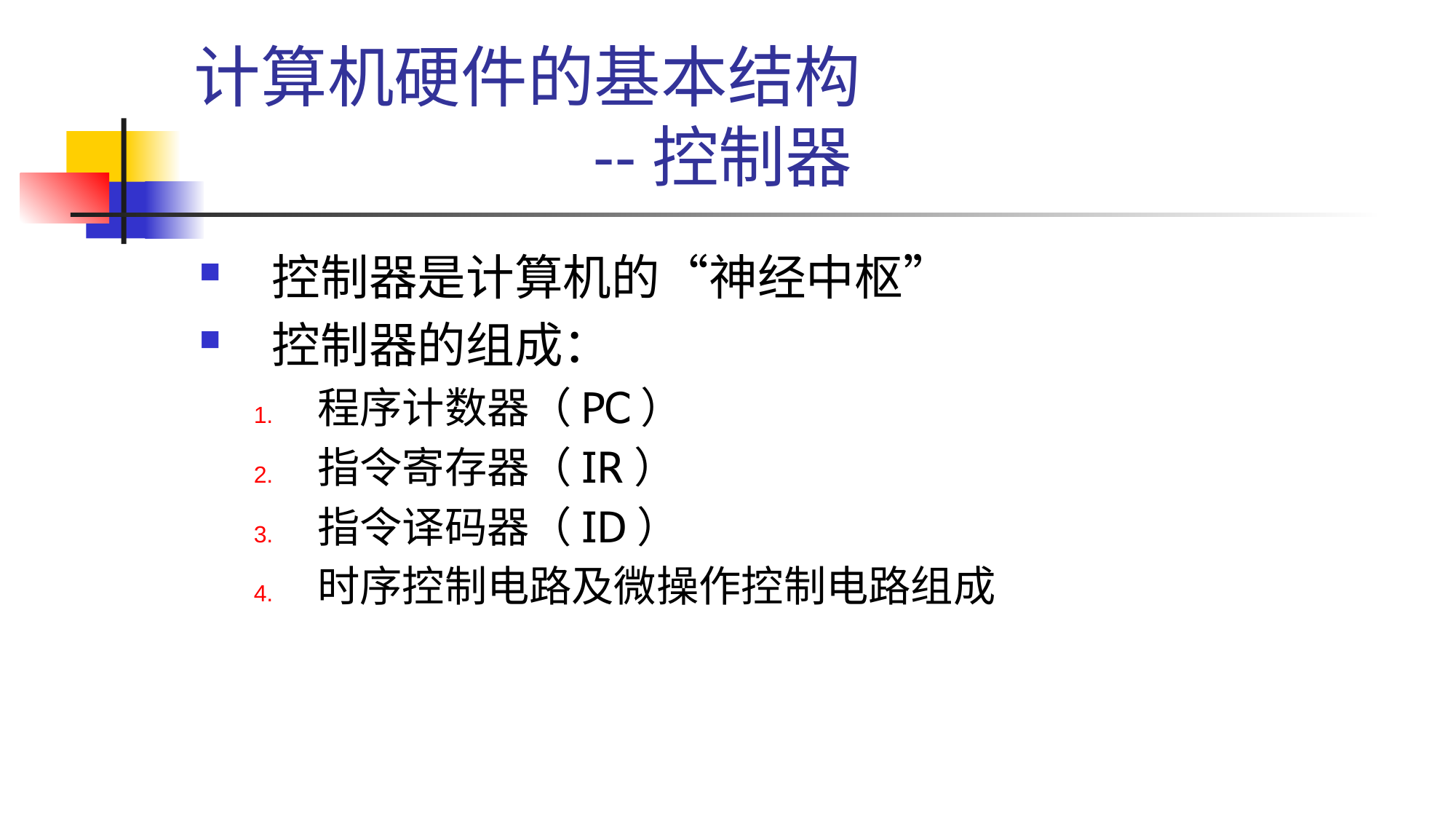

# 计算机硬件的基本结构 --控制器
控制器是计算机的“神经中枢”
控制器的组成：
程序计数器（PC）
指令寄存器（IR）
指令译码器（ID）
时序控制电路及微操作控制电路组成